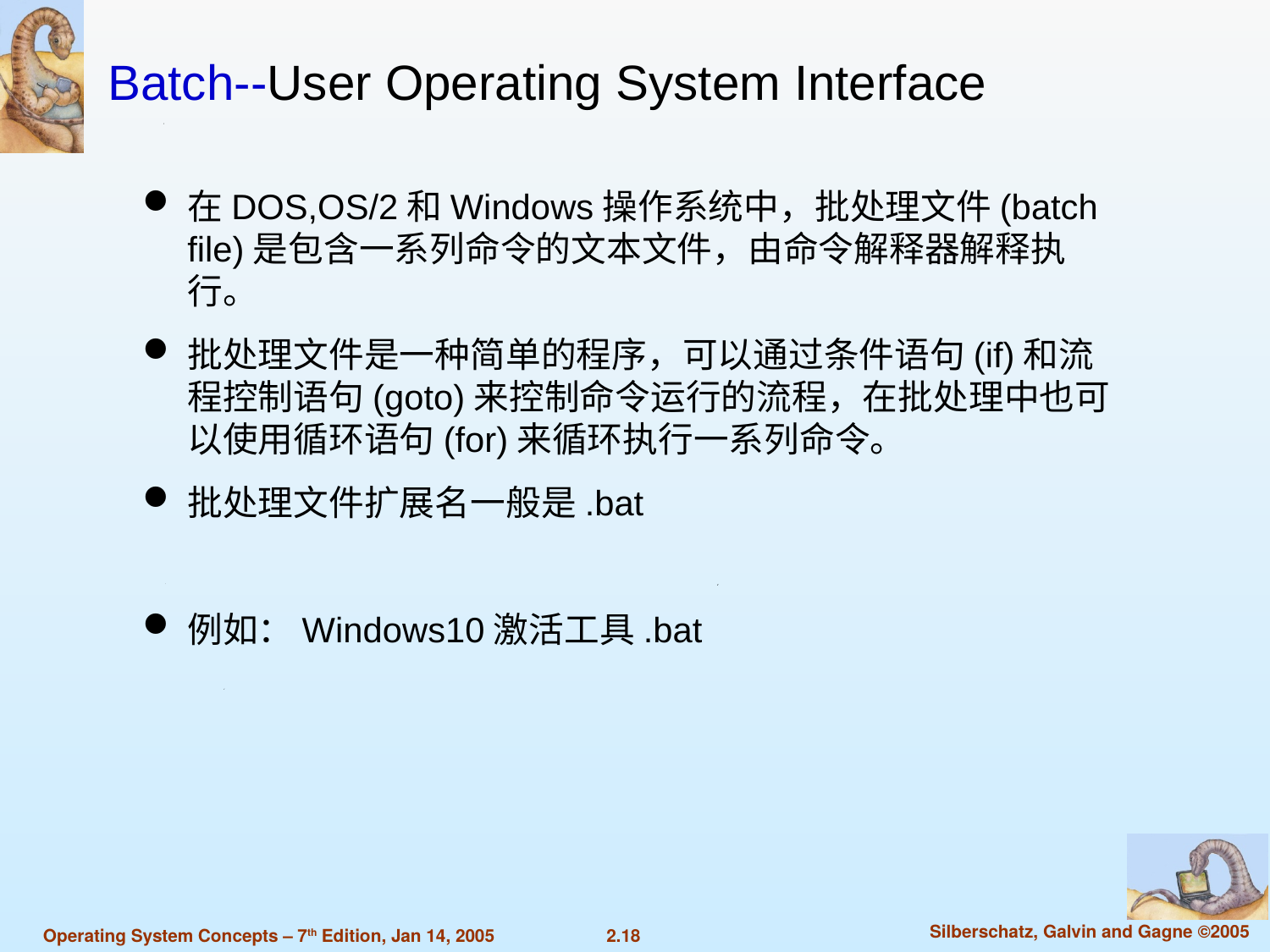

Batch--User Operating System Interface
在DOS,OS/2和Windows操作系统中，批处理文件(batch file)是包含一系列命令的文本文件，由命令解释器解释执行。
批处理文件是一种简单的程序，可以通过条件语句(if)和流程控制语句(goto)来控制命令运行的流程，在批处理中也可以使用循环语句(for)来循环执行一系列命令。
批处理文件扩展名一般是.bat

例如：Windows10激活工具.bat